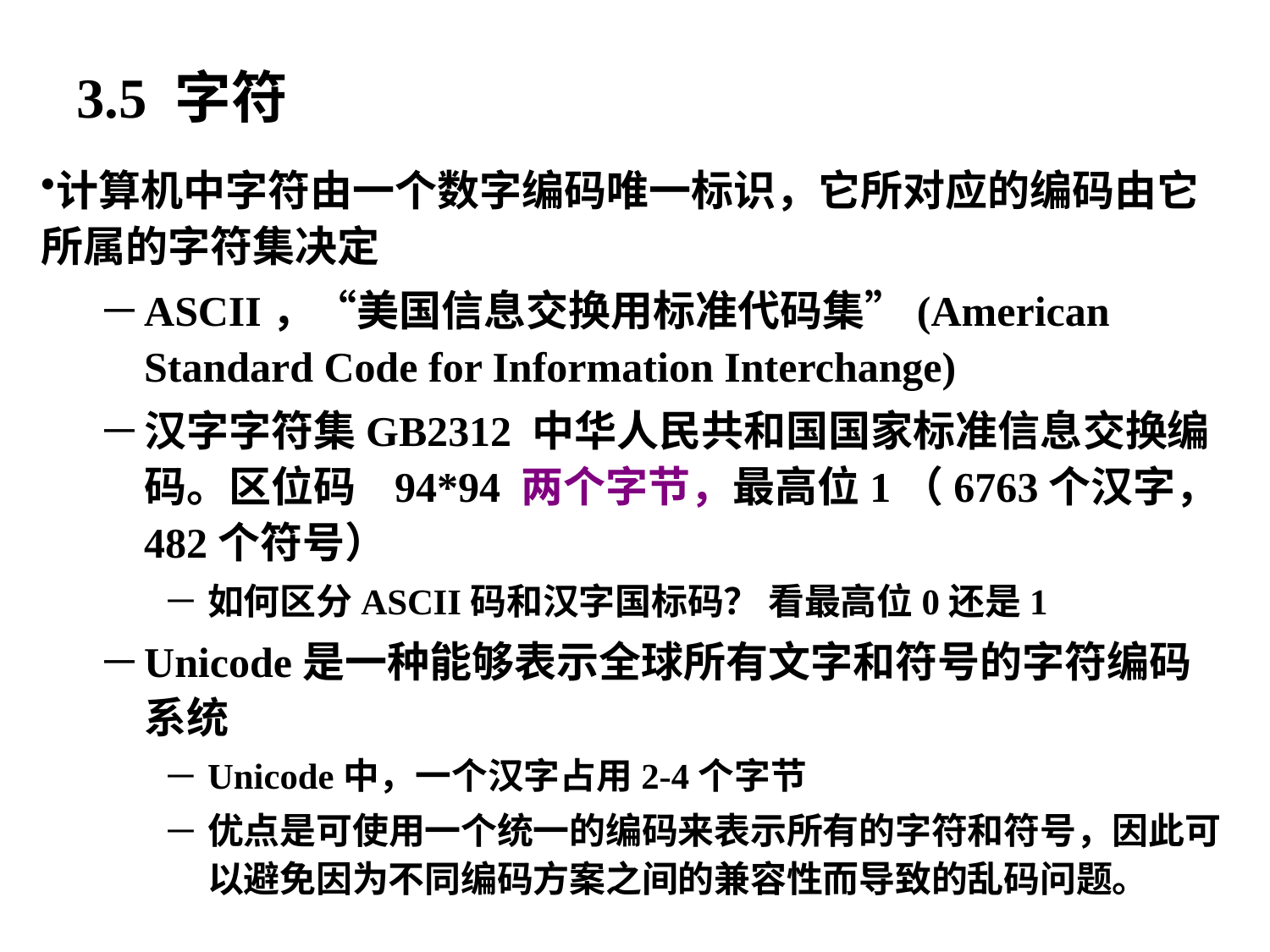

3.5 字符
计算机中字符由一个数字编码唯一标识，它所对应的编码由它所属的字符集决定
ASCII，“美国信息交换用标准代码集”(American Standard Code for Information Interchange)
汉字字符集GB2312 中华人民共和国国家标准信息交换编码。区位码   94*94 两个字节，最高位1（6763个汉字，482个符号）
如何区分ASCII码和汉字国标码？ 看最高位0还是1
Unicode是一种能够表示全球所有文字和符号的字符编码系统
Unicode中，一个汉字占用2-4个字节
优点是可使用一个统一的编码来表示所有的字符和符号，因此可以避免因为不同编码方案之间的兼容性而导致的乱码问题。